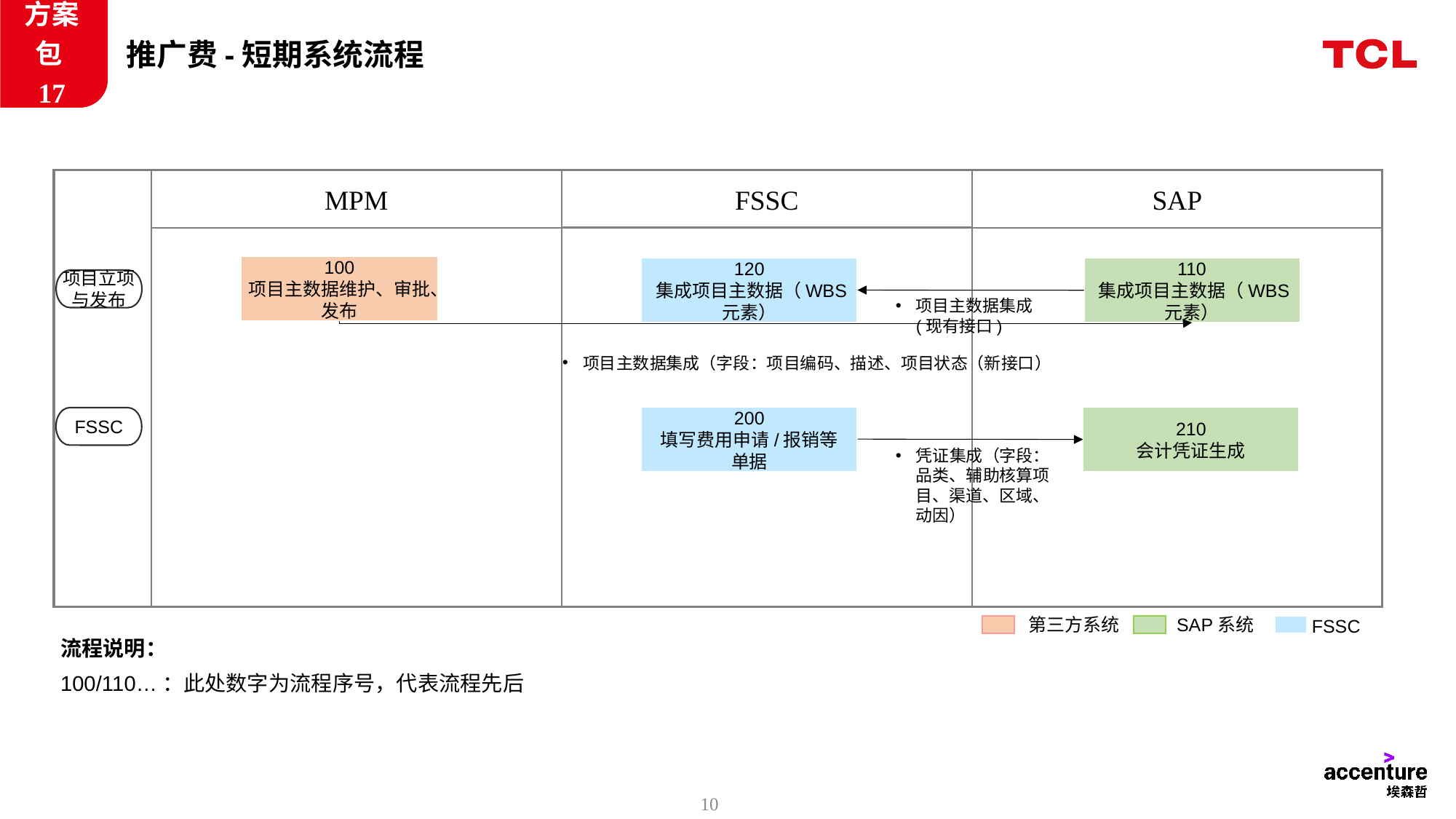

方案包17
# 推广费-短期系统流程

SAP
MPM
FSSC

100
项目主数据维护、审批、发布
120
 集成项目主数据（WBS元素）
110
 集成项目主数据（WBS元素）
项目立项与发布
项目主数据集成(现有接口)
项目主数据集成（字段：项目编码、描述、项目状态（新接口）
200
填写费用申请/报销等单据
210
会计凭证生成
FSSC
凭证集成（字段：品类、辅助核算项目、渠道、区域、动因）
第三方系统
SAP系统
FSSC

流程说明：
100/110…：此处数字为流程序号，代表流程先后
10